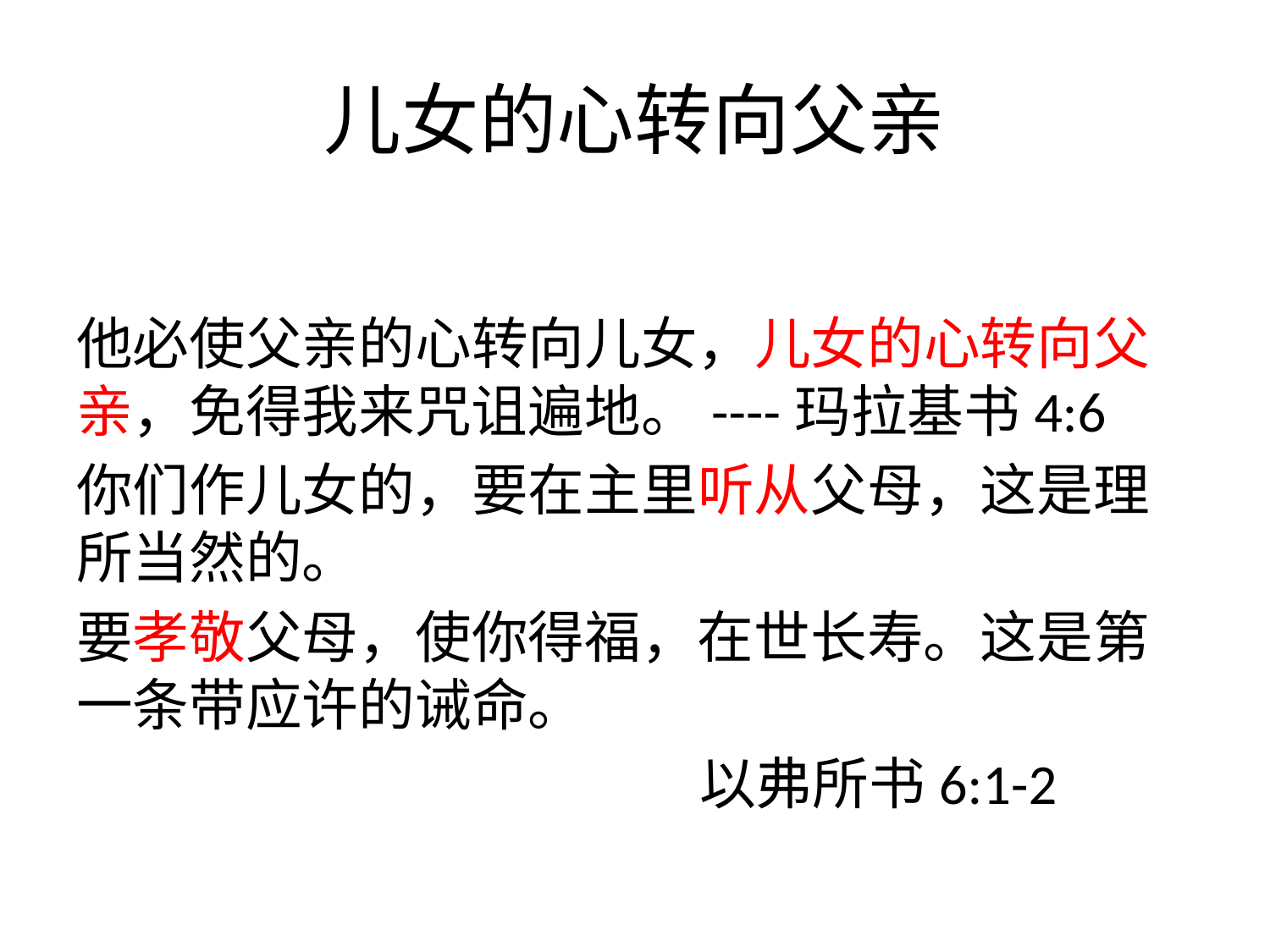

# 儿女的心转向父亲

他必使父亲的心转向儿女，儿女的心转向父亲，免得我来咒诅遍地。----玛拉基书4:6
你们作儿女的，要在主里听从父母，这是理所当然的。
要孝敬父母，使你得福，在世长寿。这是第一条带应许的诫命。
                                                以弗所书6:1-2